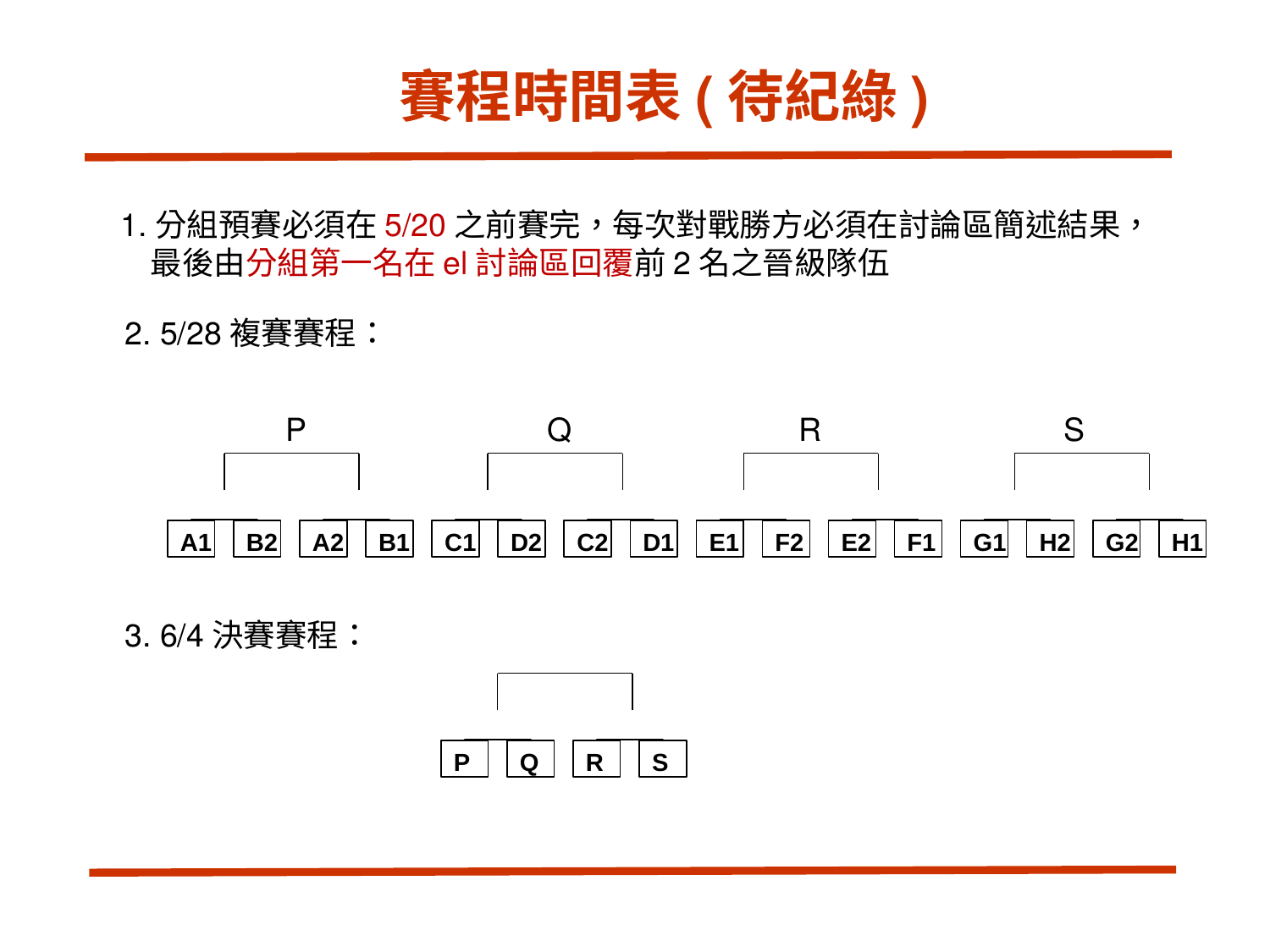

# 賽程時間表(待紀綠)
1.分組預賽必須在5/20之前賽完，每次對戰勝方必須在討論區簡述結果，
   最後由分組第一名在el討論區回覆前2名之晉級隊伍
2. 5/28複賽賽程：
P
Q
R
S
A1
B2
A2
B1
C1
D2
C2
D1
E1
F2
E2
F1
G1
H2
G2
H1
3. 6/4決賽賽程：
P
Q
R
S